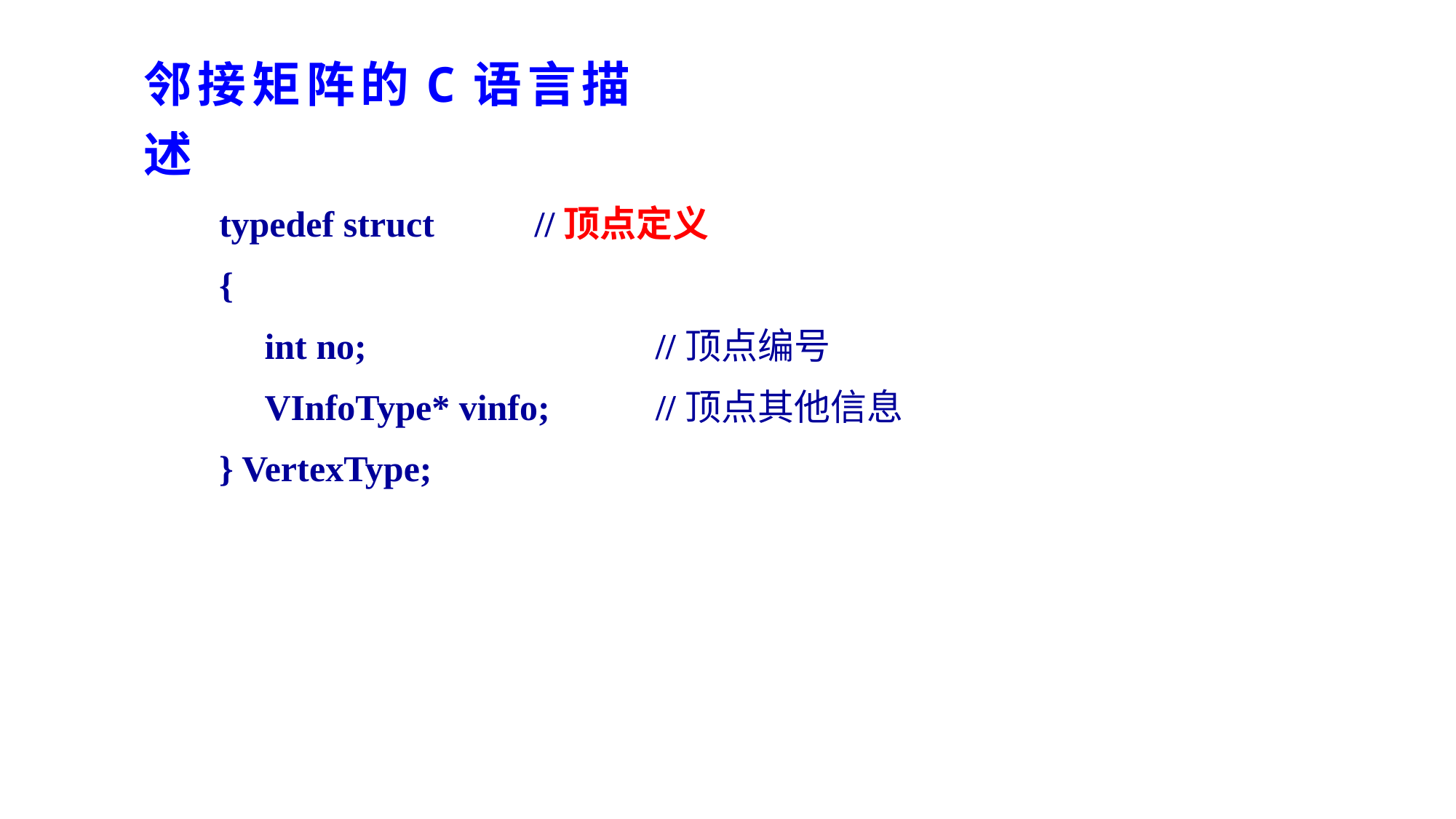

邻接矩阵的C语言描述
typedef struct           //顶点定义
{
     int no;		            //顶点编号
     VInfoType* vinfo;	//顶点其他信息
} VertexType;